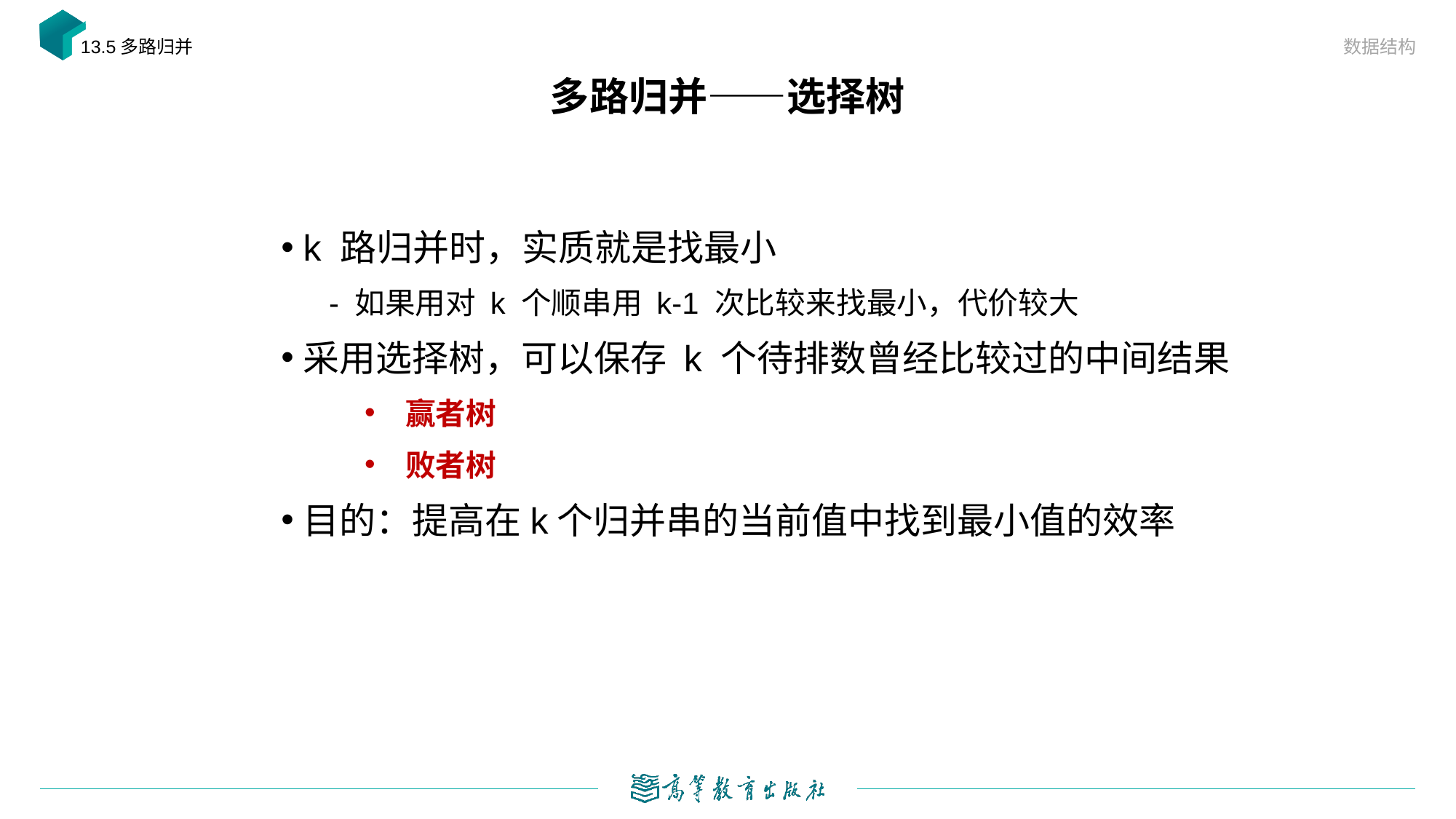

数据结构
13.5多路归并
# 多路归并——选择树
k 路归并时，实质就是找最小
- 如果用对 k 个顺串用 k-1 次比较来找最小，代价较大
采用选择树，可以保存 k 个待排数曾经比较过的中间结果
赢者树
败者树
目的：提高在k个归并串的当前值中找到最小值的效率